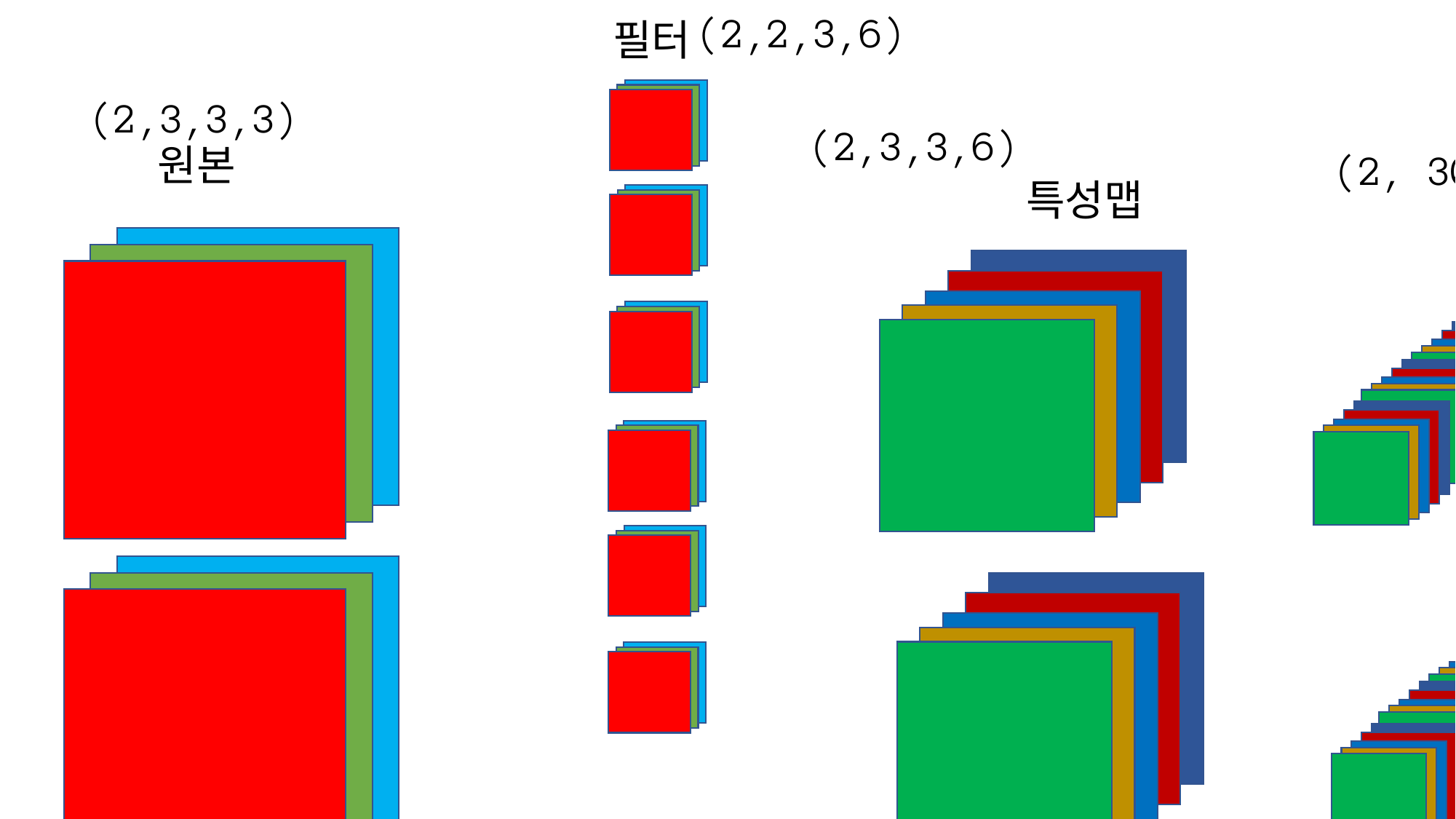

(2,2,3,6)
필터

(2,3,3,3)
(2,3,3,6)
원본
(2, 30)
특성맵